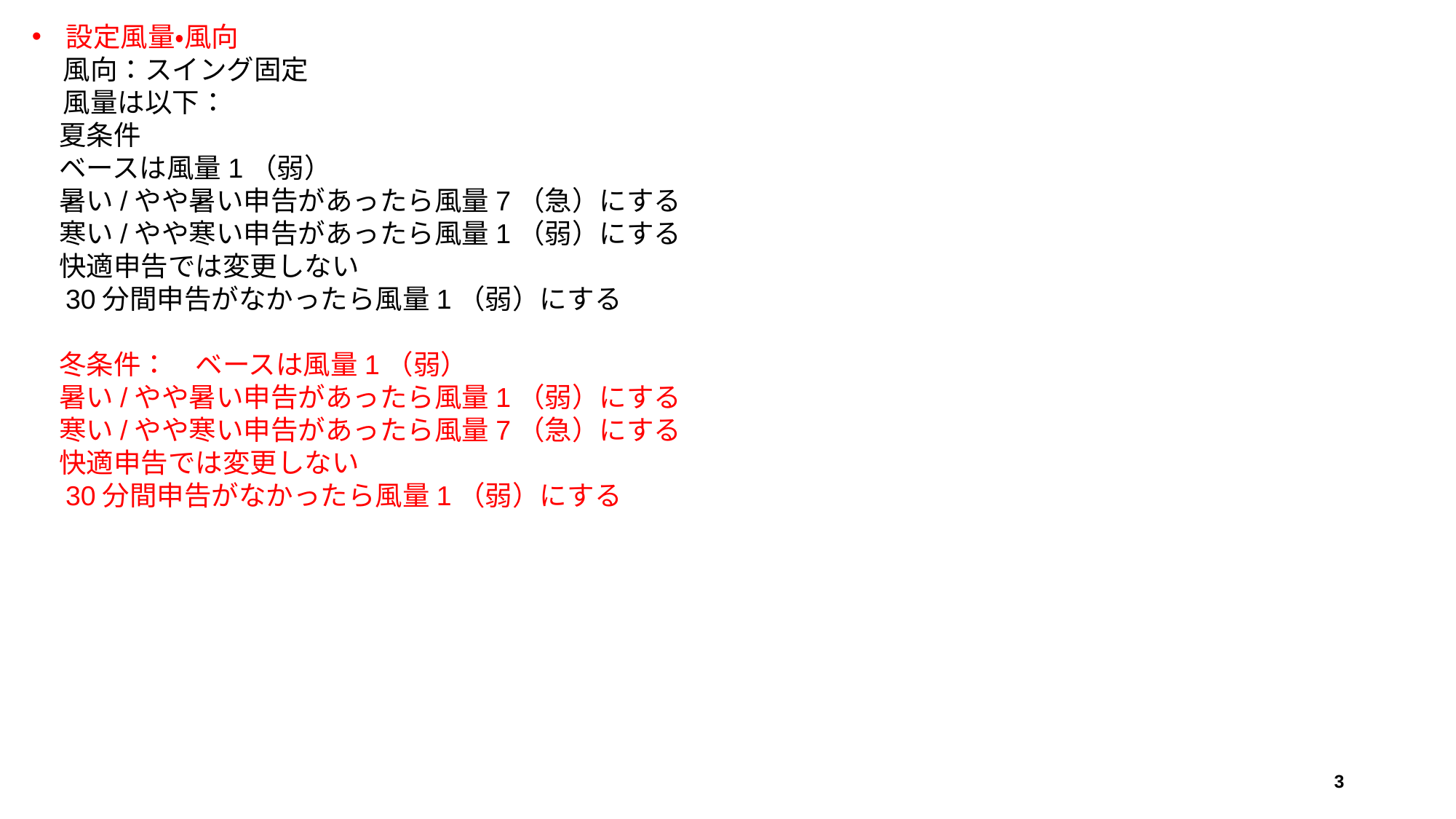

設定風量・風向
    風向：スイング固定
    風量は以下：
　夏条件
　ベースは風量1（弱）
　暑い/やや暑い申告があったら風量7（急）にする
　寒い/やや寒い申告があったら風量1（弱）にする
　快適申告では変更しない
　30分間申告がなかったら風量1（弱）にする

　冬条件：　ベースは風量1（弱）
　暑い/やや暑い申告があったら風量1（弱）にする
　寒い/やや寒い申告があったら風量7（急）にする
　快適申告では変更しない
　30分間申告がなかったら風量1（弱）にする

3